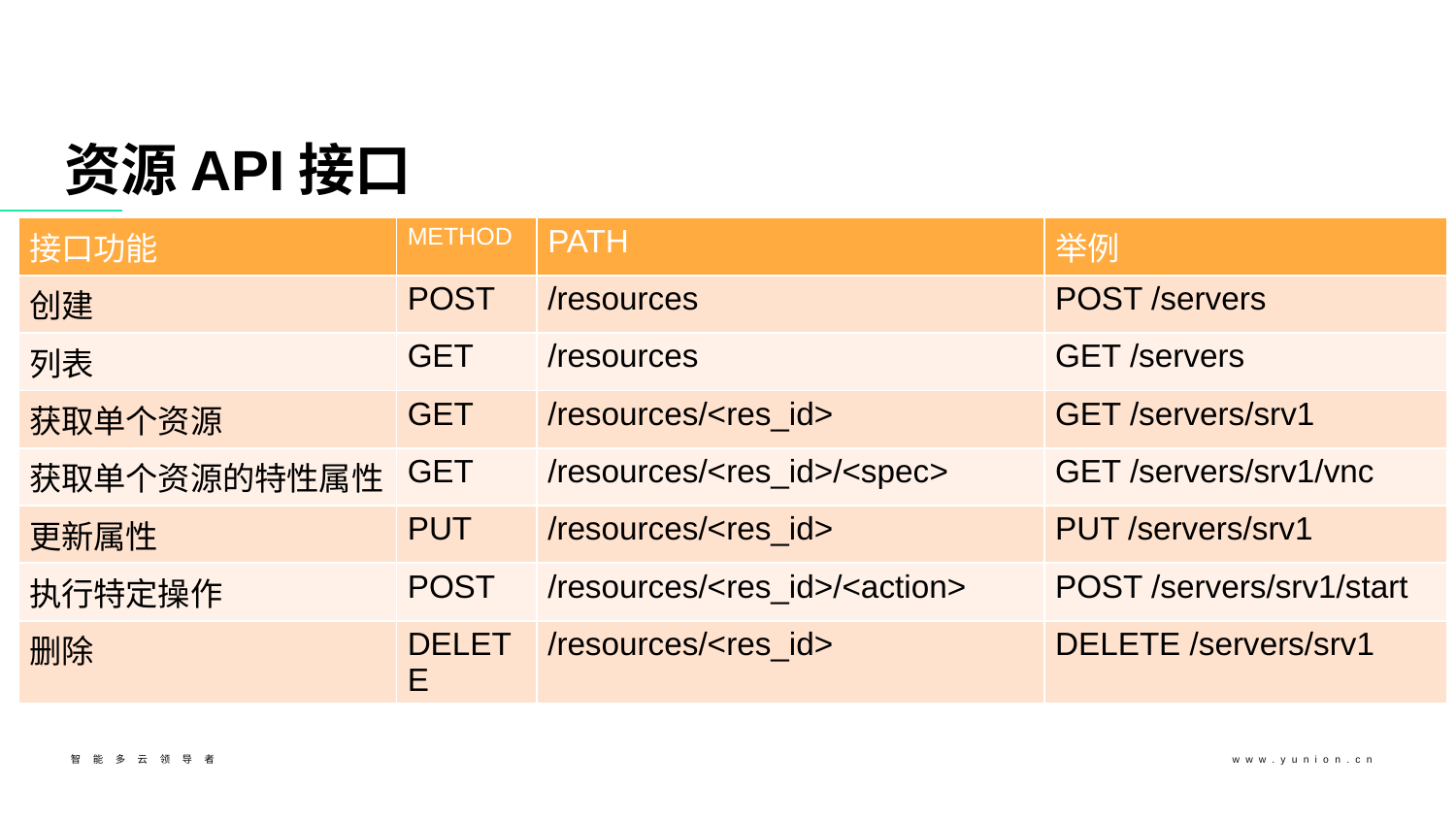

# 资源API接口
| 接口功能 | METHOD | PATH | 举例 |
| --- | --- | --- | --- |
| 创建 | POST | /resources | POST /servers |
| 列表 | GET | /resources | GET /servers |
| 获取单个资源 | GET | /resources/<res\_id> | GET /servers/srv1 |
| 获取单个资源的特性属性 | GET | /resources/<res\_id>/<spec> | GET /servers/srv1/vnc |
| 更新属性 | PUT | /resources/<res\_id> | PUT /servers/srv1 |
| 执行特定操作 | POST | /resources/<res\_id>/<action> | POST /servers/srv1/start |
| 删除 | DELETE | /resources/<res\_id> | DELETE /servers/srv1 |